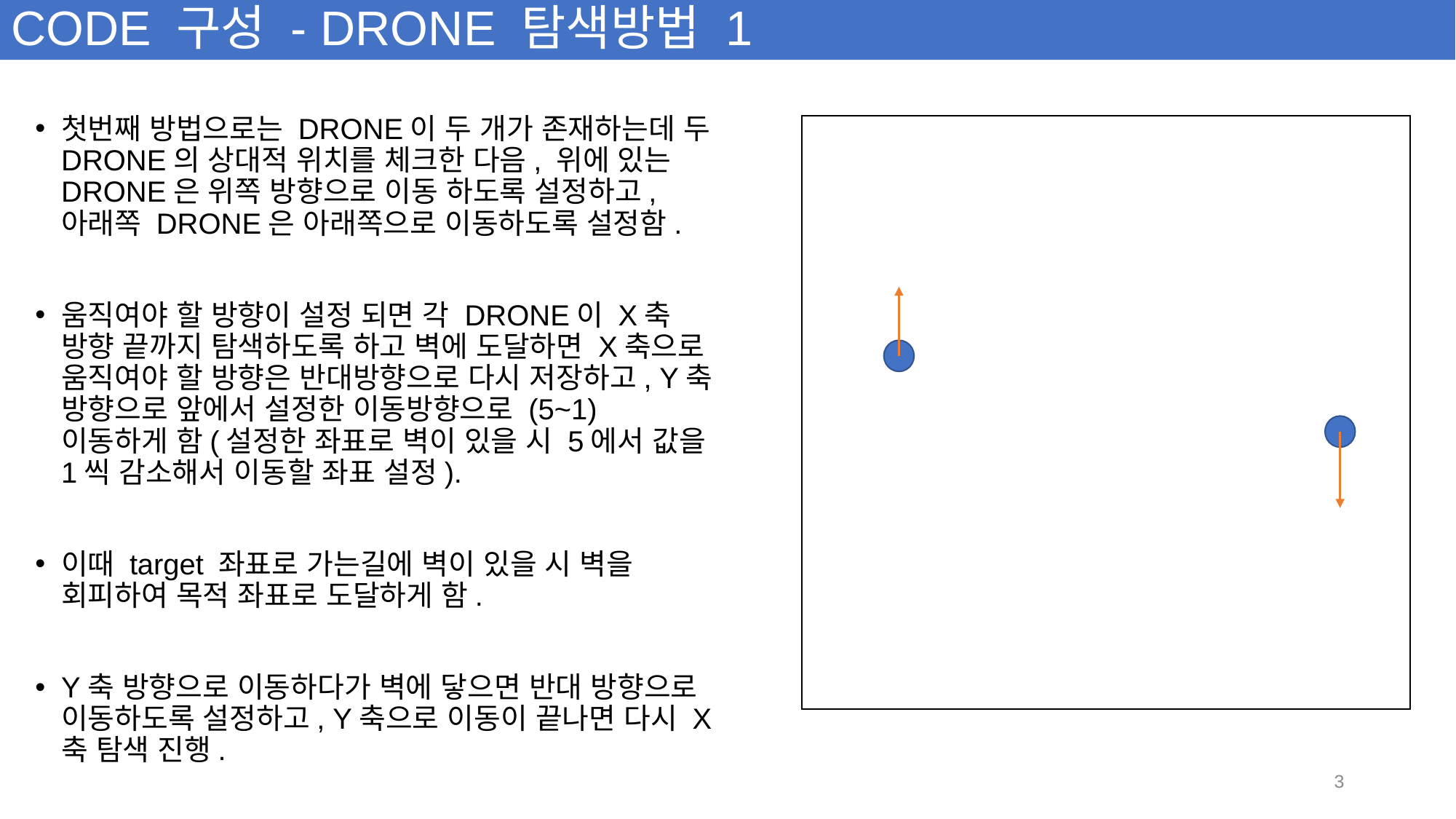

# CODE 구성 - DRONE 탐색방법 1
첫번째 방법으로는 DRONE이 두 개가 존재하는데 두 DRONE의 상대적 위치를 체크한 다음, 위에 있는 DRONE은 위쪽 방향으로 이동 하도록 설정하고, 아래쪽 DRONE은 아래쪽으로 이동하도록 설정함.

움직여야 할 방향이 설정 되면 각 DRONE이 X축 방향 끝까지 탐색하도록 하고 벽에 도달하면 X축으로 움직여야 할 방향은 반대방향으로 다시 저장하고, Y축 방향으로 앞에서 설정한 이동방향으로 (5~1) 이동하게 함(설정한 좌표로 벽이 있을 시 5에서 값을 1씩 감소해서 이동할 좌표 설정).

이때 target 좌표로 가는길에 벽이 있을 시 벽을 회피하여 목적 좌표로 도달하게 함.

Y축 방향으로 이동하다가 벽에 닿으면 반대 방향으로 이동하도록 설정하고, Y축으로 이동이 끝나면 다시 X축 탐색 진행.

3